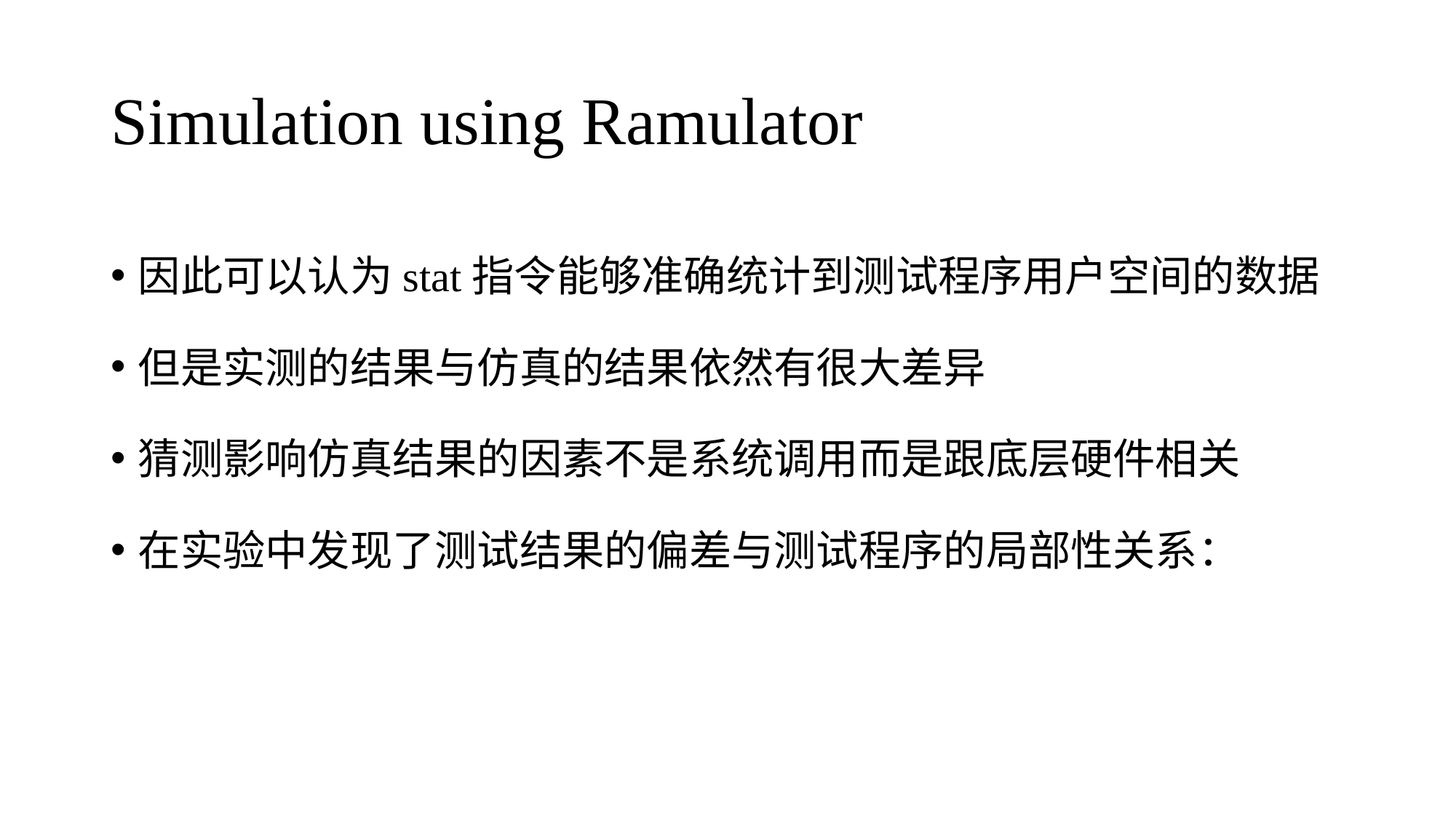

# Simulation using Ramulator
因此可以认为stat指令能够准确统计到测试程序用户空间的数据
但是实测的结果与仿真的结果依然有很大差异
猜测影响仿真结果的因素不是系统调用而是跟底层硬件相关
在实验中发现了测试结果的偏差与测试程序的局部性关系：